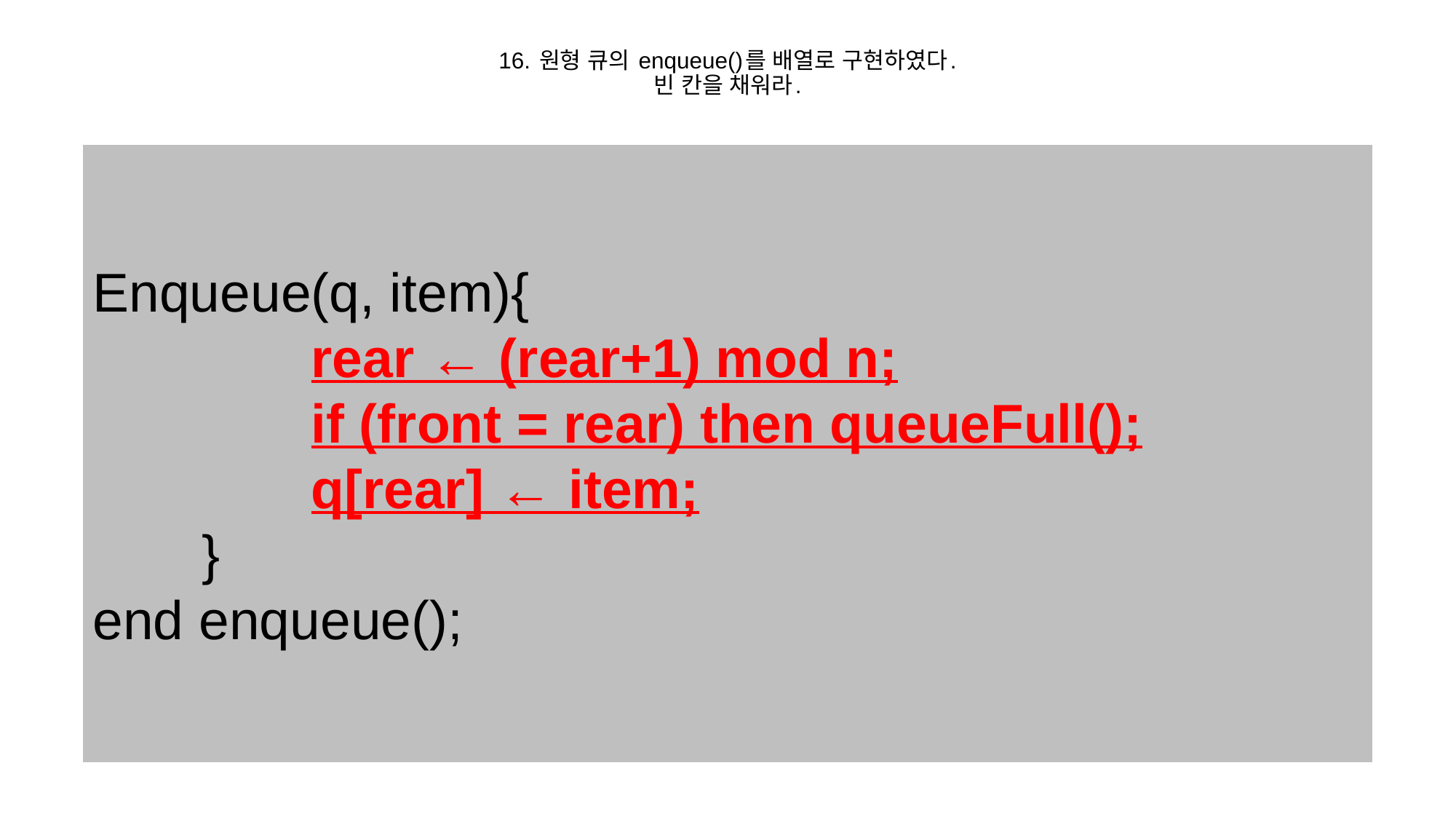

# 16. 원형 큐의 enqueue()를 배열로 구현하였다. 빈 칸을 채워라.
Enqueue(q, item){
		rear ← (rear+1) mod n;
		if (front = rear) then queueFull();
		q[rear] ← item;
	}
end enqueue();